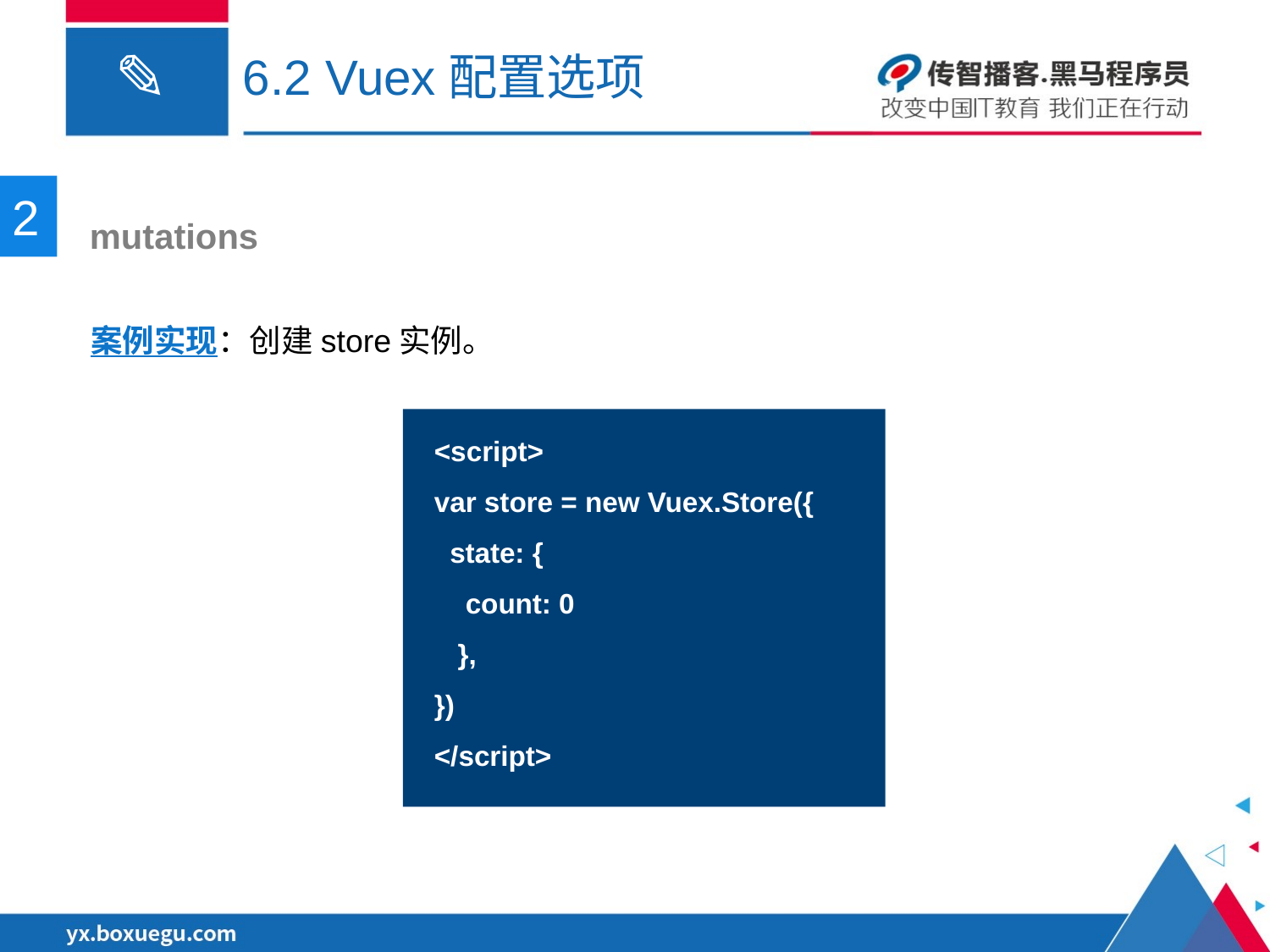

# 6.2 Vuex配置选项

2
  mutations
案例实现：创建store实例。

<script>
var store = new Vuex.Store({
  state: {
    count: 0
   },
})
</script>